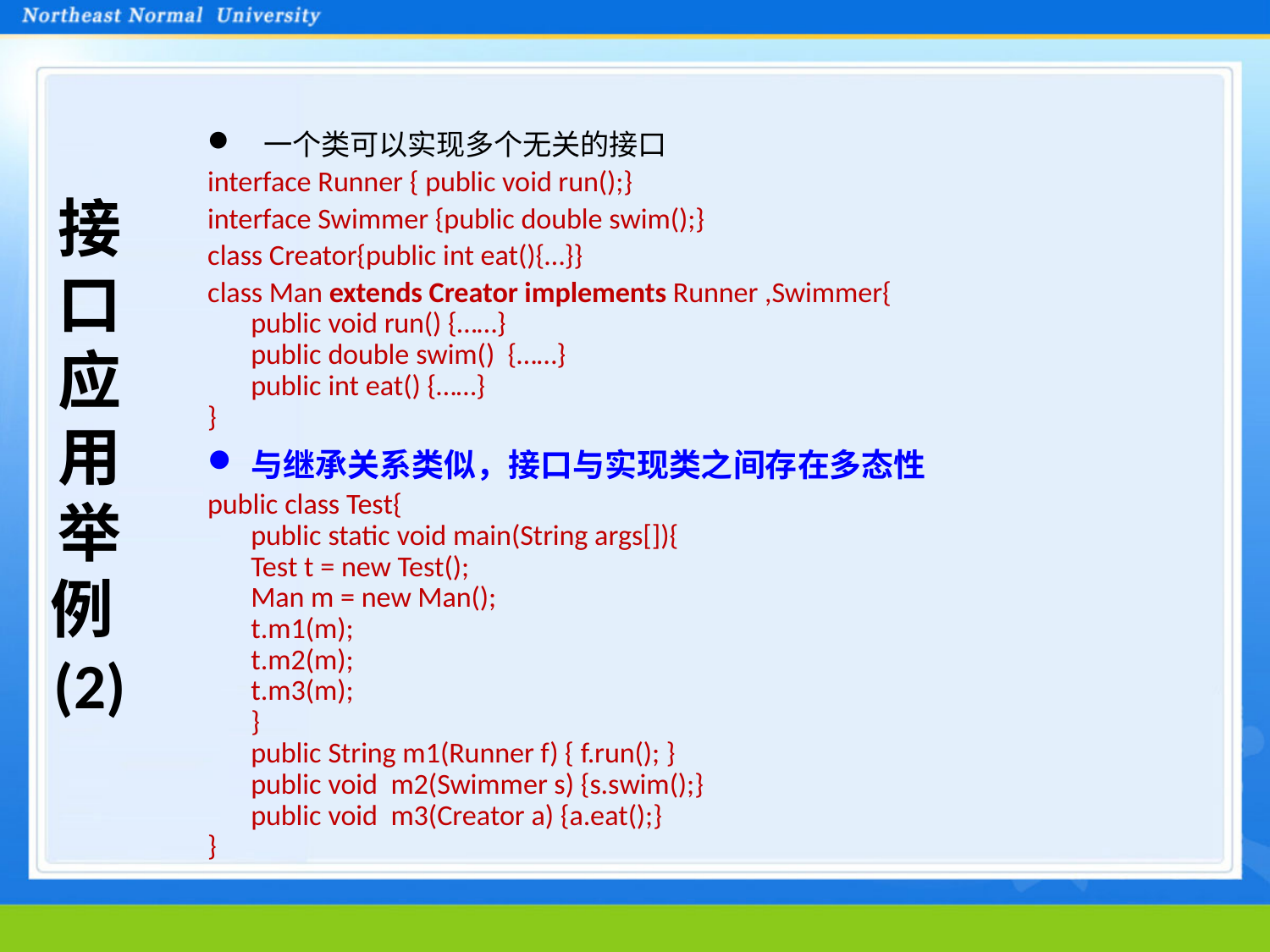

# 接口应用举例(2)
 一个类可以实现多个无关的接口
interface Runner { public void run();}
interface Swimmer {public double swim();}
class Creator{public int eat(){…}}
class Man extends Creator implements Runner ,Swimmer{
		public void run() {……}
		public double swim()  {……}
		public int eat() {……}
}
与继承关系类似，接口与实现类之间存在多态性
public class Test{
	public static void main(String args[]){
		Test t = new Test();
		Man m = new Man();
		t.m1(m);
		t.m2(m);
		t.m3(m);
	}
	public String m1(Runner f) { f.run(); }
	public void  m2(Swimmer s) {s.swim();}
	public void  m3(Creator a) {a.eat();}
}